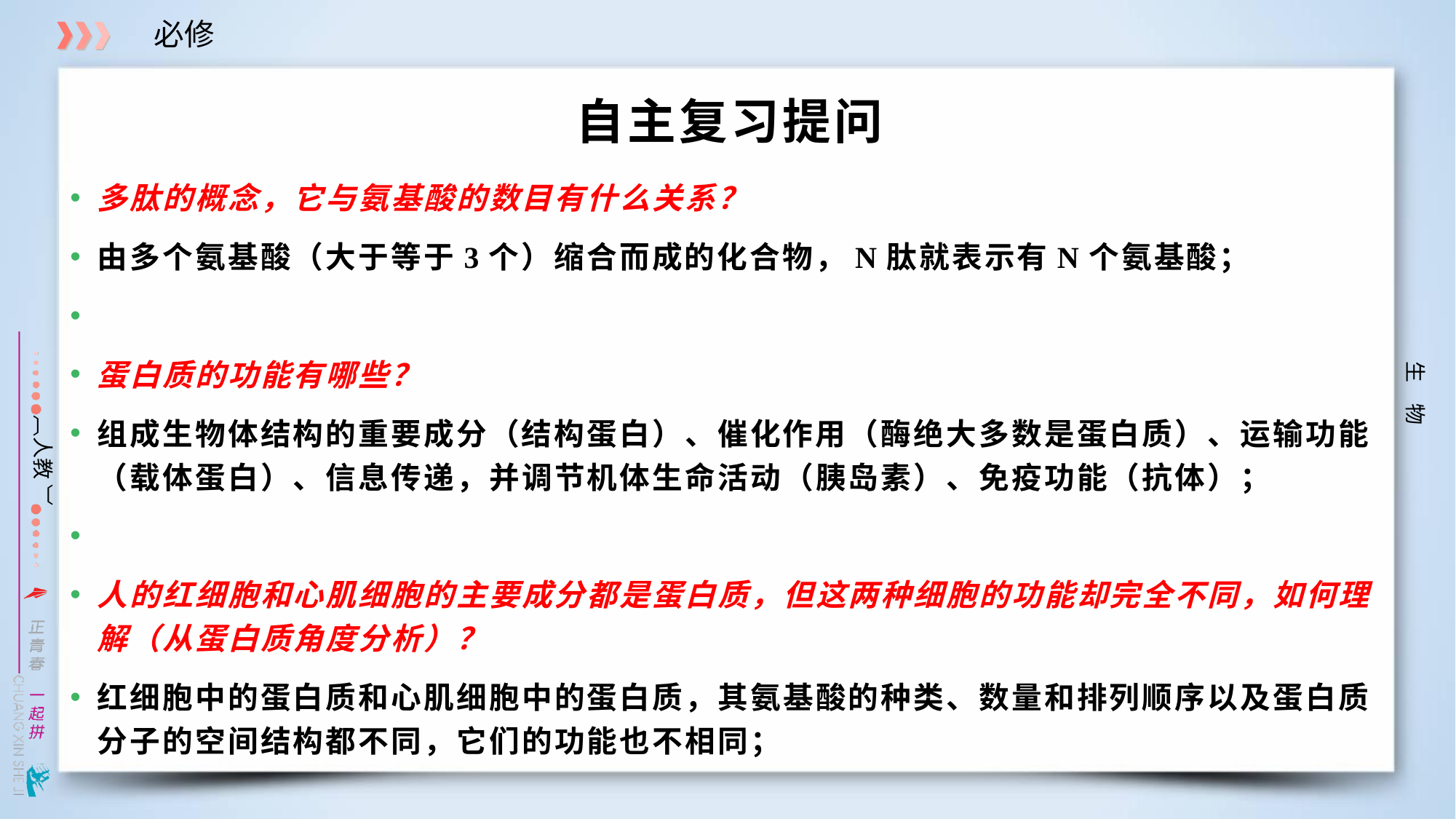

# 自主复习提问
多肽的概念，它与氨基酸的数目有什么关系？
由多个氨基酸（大于等于3个）缩合而成的化合物，N肽就表示有N个氨基酸；

蛋白质的功能有哪些？
组成生物体结构的重要成分（结构蛋白）、催化作用（酶绝大多数是蛋白质）、运输功能（载体蛋白）、信息传递，并调节机体生命活动（胰岛素）、免疫功能（抗体）；

人的红细胞和心肌细胞的主要成分都是蛋白质，但这两种细胞的功能却完全不同，如何理解（从蛋白质角度分析）？
红细胞中的蛋白质和心肌细胞中的蛋白质，其氨基酸的种类、数量和排列顺序以及蛋白质分子的空间结构都不同，它们的功能也不相同；